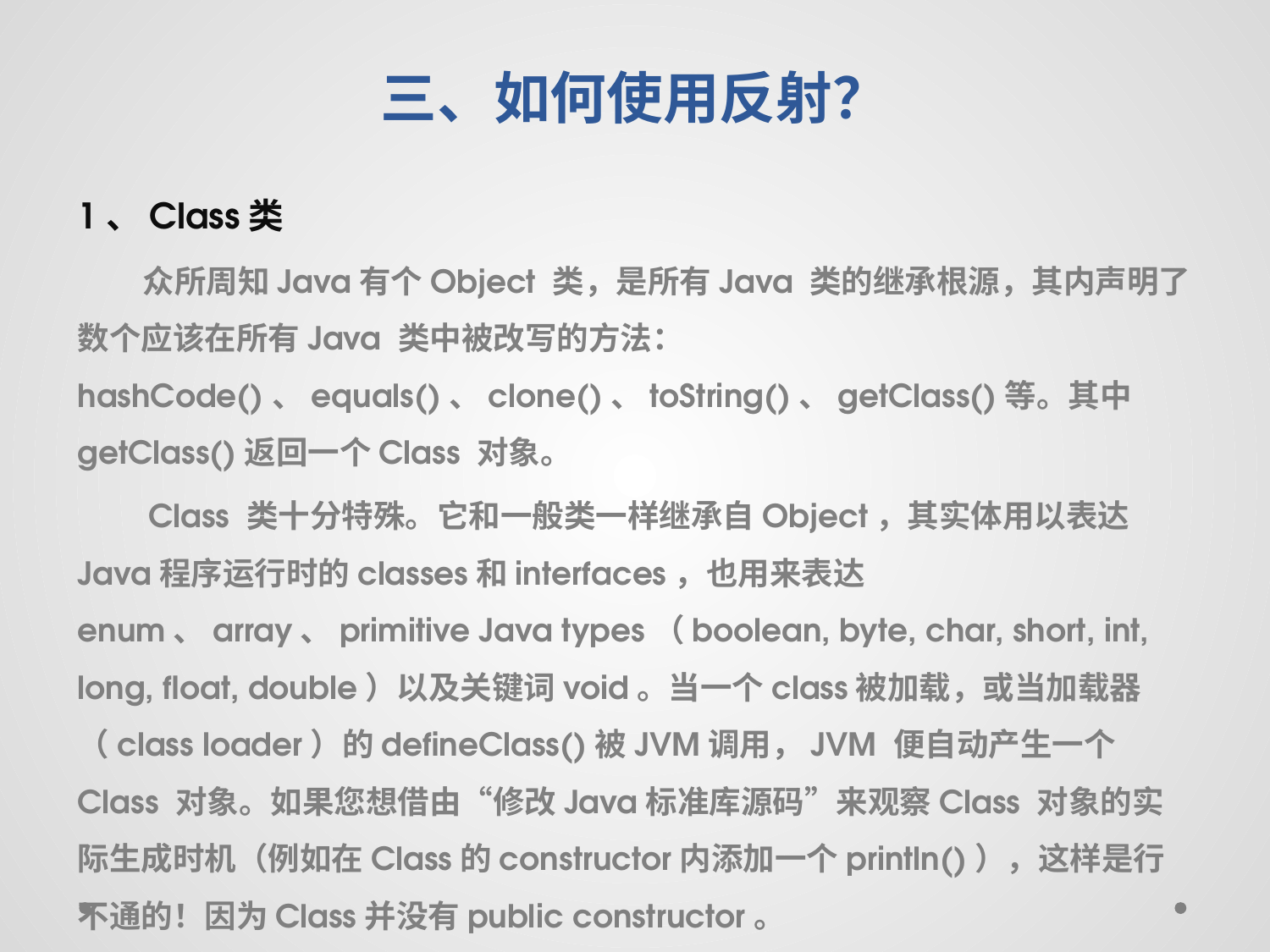

# 三、如何使用反射？
1、Class类
        众所周知Java有个Object 类，是所有Java 类的继承根源，其内声明了数个应该在所有Java 类中被改写的方法：hashCode()、equals()、clone()、toString()、getClass()等。其中getClass()返回一个Class 对象。
        Class 类十分特殊。它和一般类一样继承自Object，其实体用以表达Java程序运行时的classes和interfaces，也用来表达enum、array、primitive Java types（boolean, byte, char, short, int, long, float, double）以及关键词void。当一个class被加载，或当加载器（class loader）的defineClass()被JVM调用，JVM 便自动产生一个Class 对象。如果您想借由“修改Java标准库源码”来观察Class 对象的实际生成时机（例如在Class的constructor内添加一个println()），这样是行不通的！因为Class并没有public constructor。